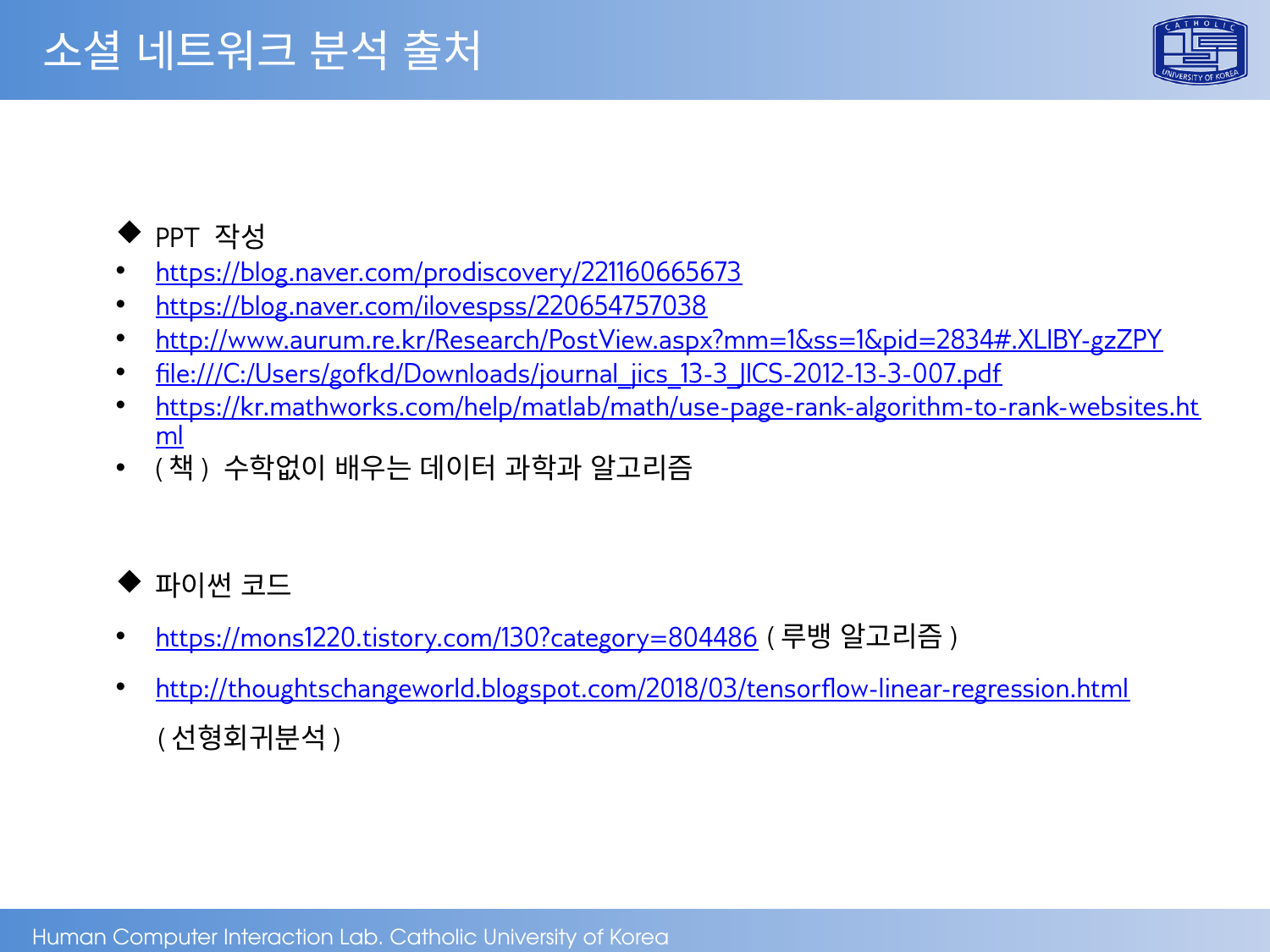

소셜 네트워크 분석 출처
PPT 작성
https://blog.naver.com/prodiscovery/221160665673
https://blog.naver.com/ilovespss/220654757038
http://www.aurum.re.kr/Research/PostView.aspx?mm=1&ss=1&pid=2834#.XLIBY-gzZPY
file:///C:/Users/gofkd/Downloads/journal_jics_13-3_JICS-2012-13-3-007.pdf
https://kr.mathworks.com/help/matlab/math/use-page-rank-algorithm-to-rank-websites.html
(책) 수학없이 배우는 데이터 과학과 알고리즘

파이썬 코드
https://mons1220.tistory.com/130?category=804486 (루뱅 알고리즘)
http://thoughtschangeworld.blogspot.com/2018/03/tensorflow-linear-regression.html
     (선형회귀분석)